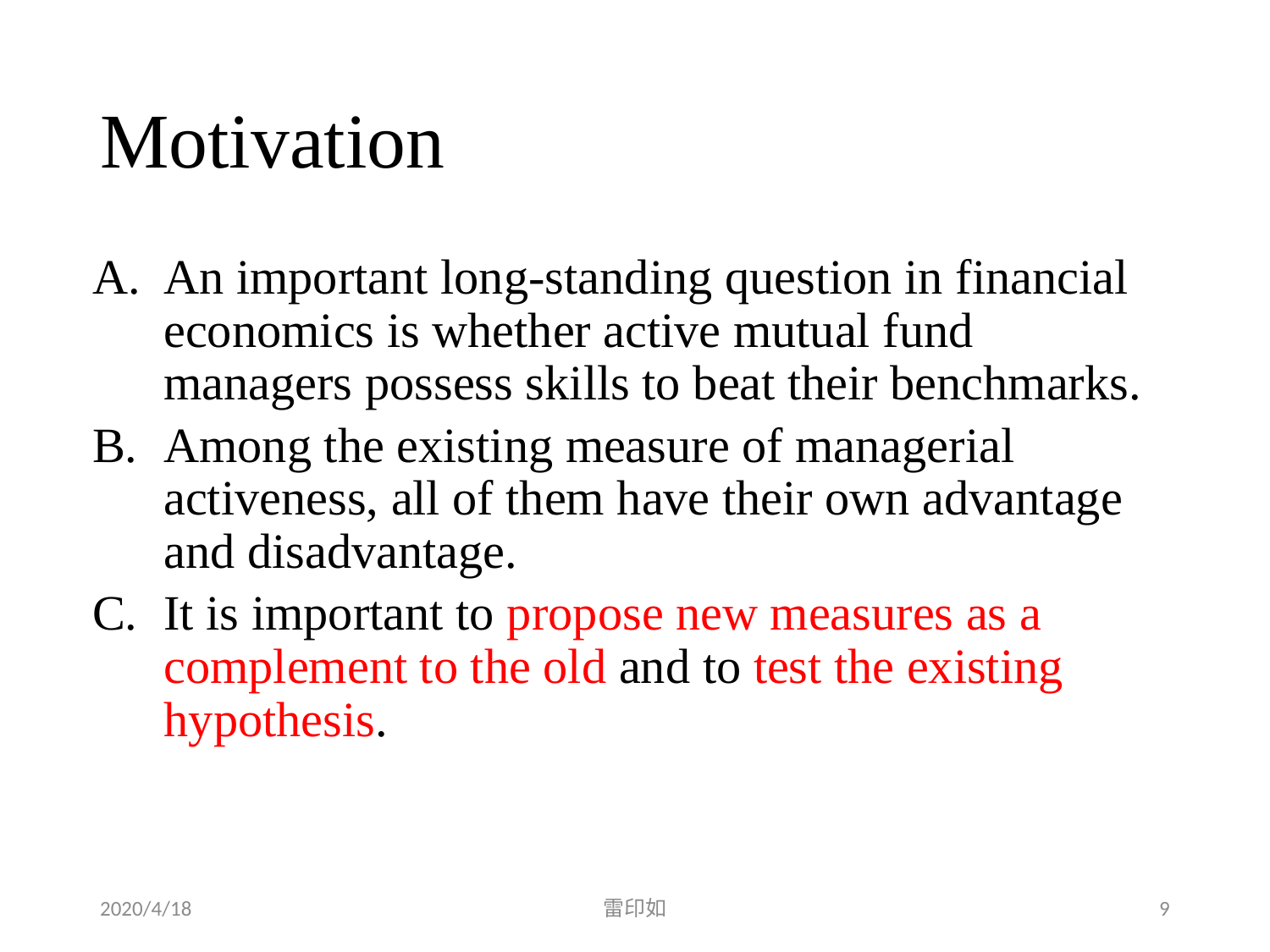

# Motivation
An important long-standing question in financial economics is whether active mutual fund managers possess skills to beat their benchmarks.
Among the existing measure of managerial activeness, all of them have their own advantage and disadvantage.
It is important to propose new measures as a complement to the old and to test the existing hypothesis.
2020/4/18
雷印如
9